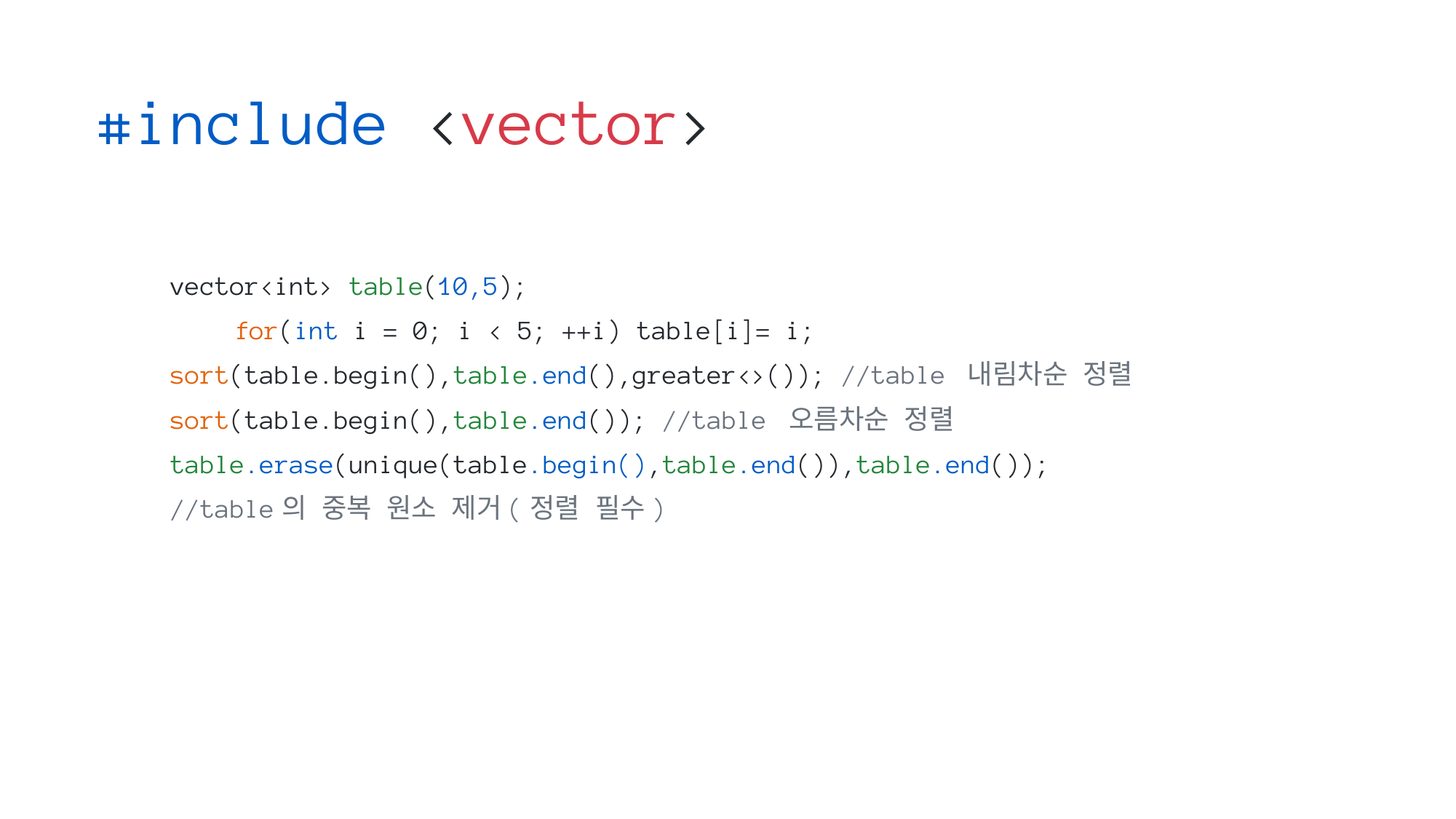

# #include <vector>

    vector<int> table(10,5);
	 for(int i = 0; i < 5; ++i) table[i]= i;
    sort(table.begin(),table.end(),greater<>()); //table 내림차순 정렬
    sort(table.begin(),table.end()); //table 오름차순 정렬
    table.erase(unique(table.begin(),table.end()),table.end());
    //table의 중복 원소 제거(정렬 필수)